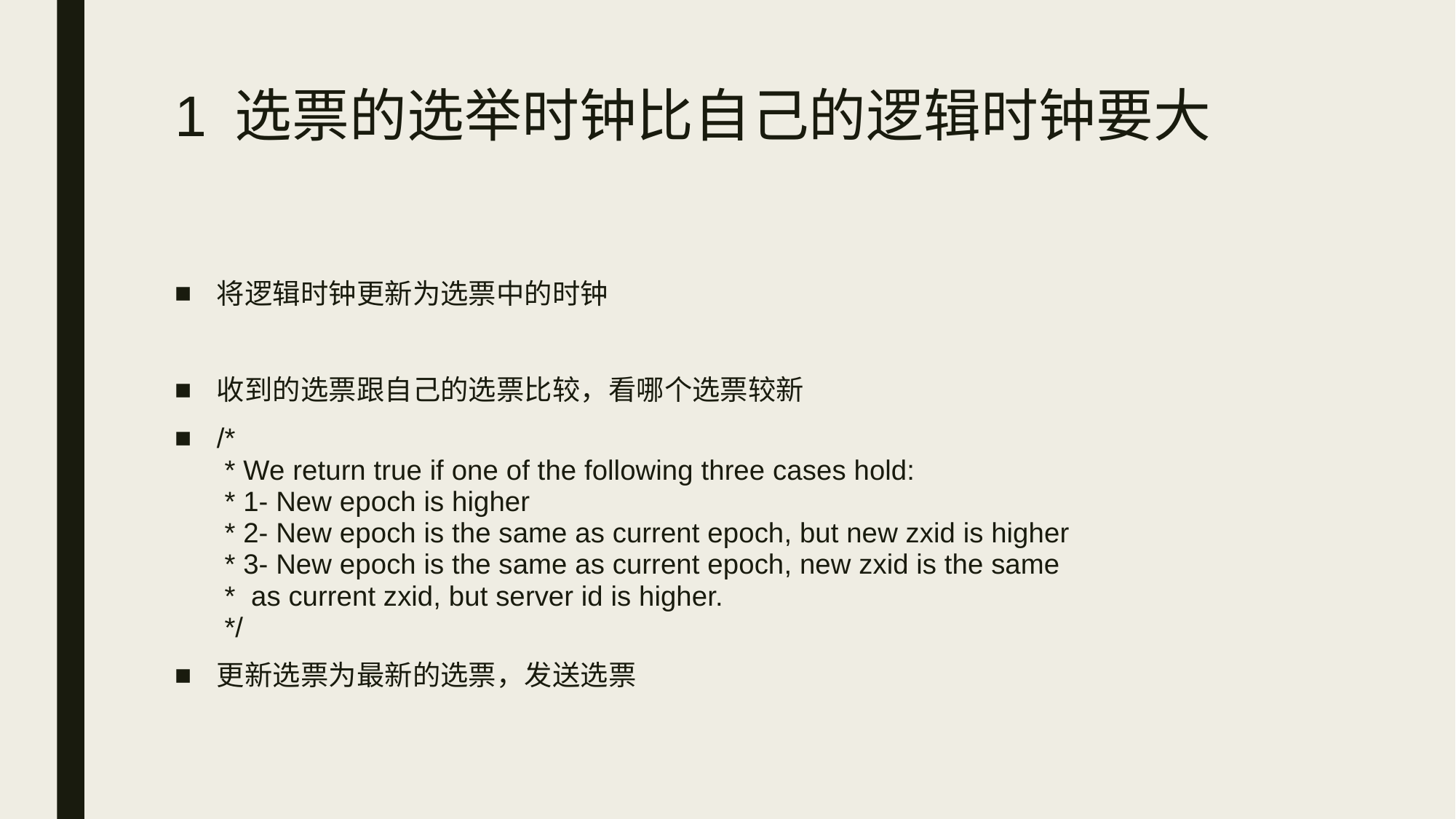

# 1 选票的选举时钟比自己的逻辑时钟要大
将逻辑时钟更新为选票中的时钟

收到的选票跟自己的选票比较，看哪个选票较新
/*
 * We return true if one of the following three cases hold:
 * 1- New epoch is higher
 * 2- New epoch is the same as current epoch, but new zxid is higher
 * 3- New epoch is the same as current epoch, new zxid is the same
 *  as current zxid, but server id is higher.
 */
更新选票为最新的选票，发送选票